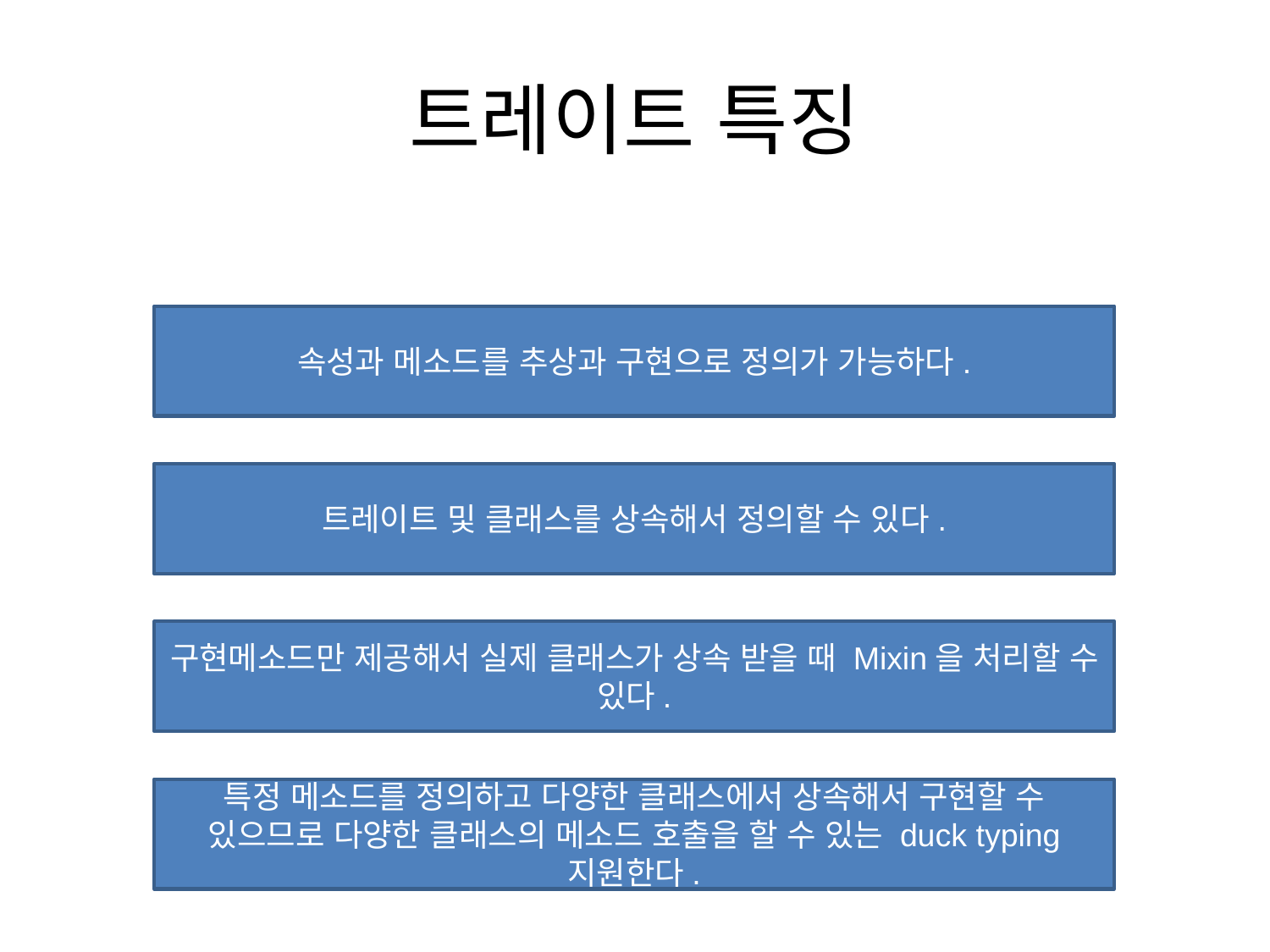

# 트레이트 특징
속성과 메소드를 추상과 구현으로 정의가 가능하다.
트레이트 및 클래스를 상속해서 정의할 수 있다.
구현메소드만 제공해서 실제 클래스가 상속 받을 때 Mixin을 처리할 수 있다.
특정 메소드를 정의하고 다양한 클래스에서 상속해서 구현할 수 있으므로 다양한 클래스의 메소드 호출을 할 수 있는 duck typing 지원한다.